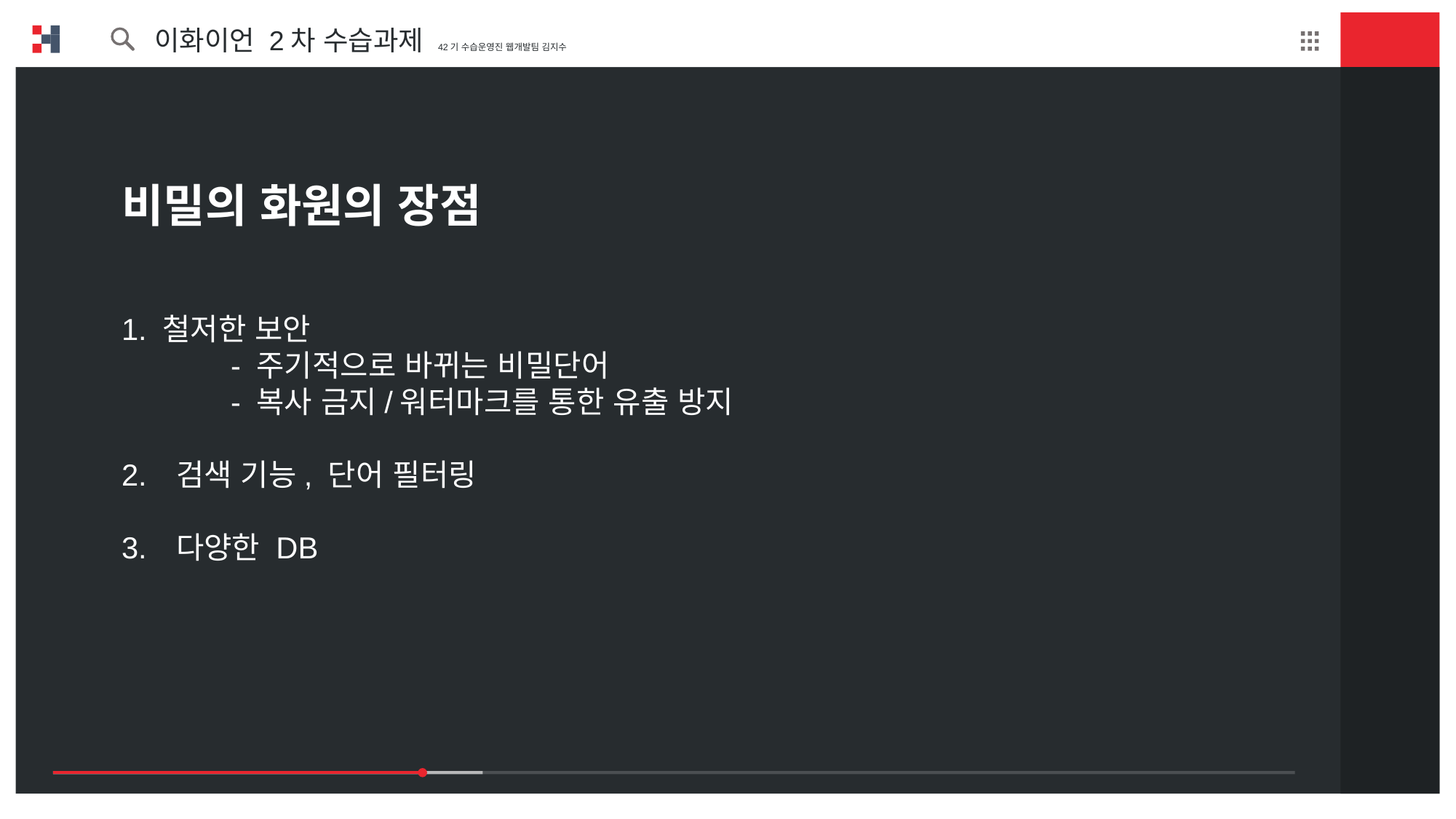

이화이언 2차 수습과제 42기 수습운영진 웹개발팀 김지수

비밀의 화원의 장점

철저한 보안
	- 주기적으로 바뀌는 비밀단어
	- 복사 금지/워터마크를 통한 유출 방지

검색 기능, 단어 필터링

다양한 DB